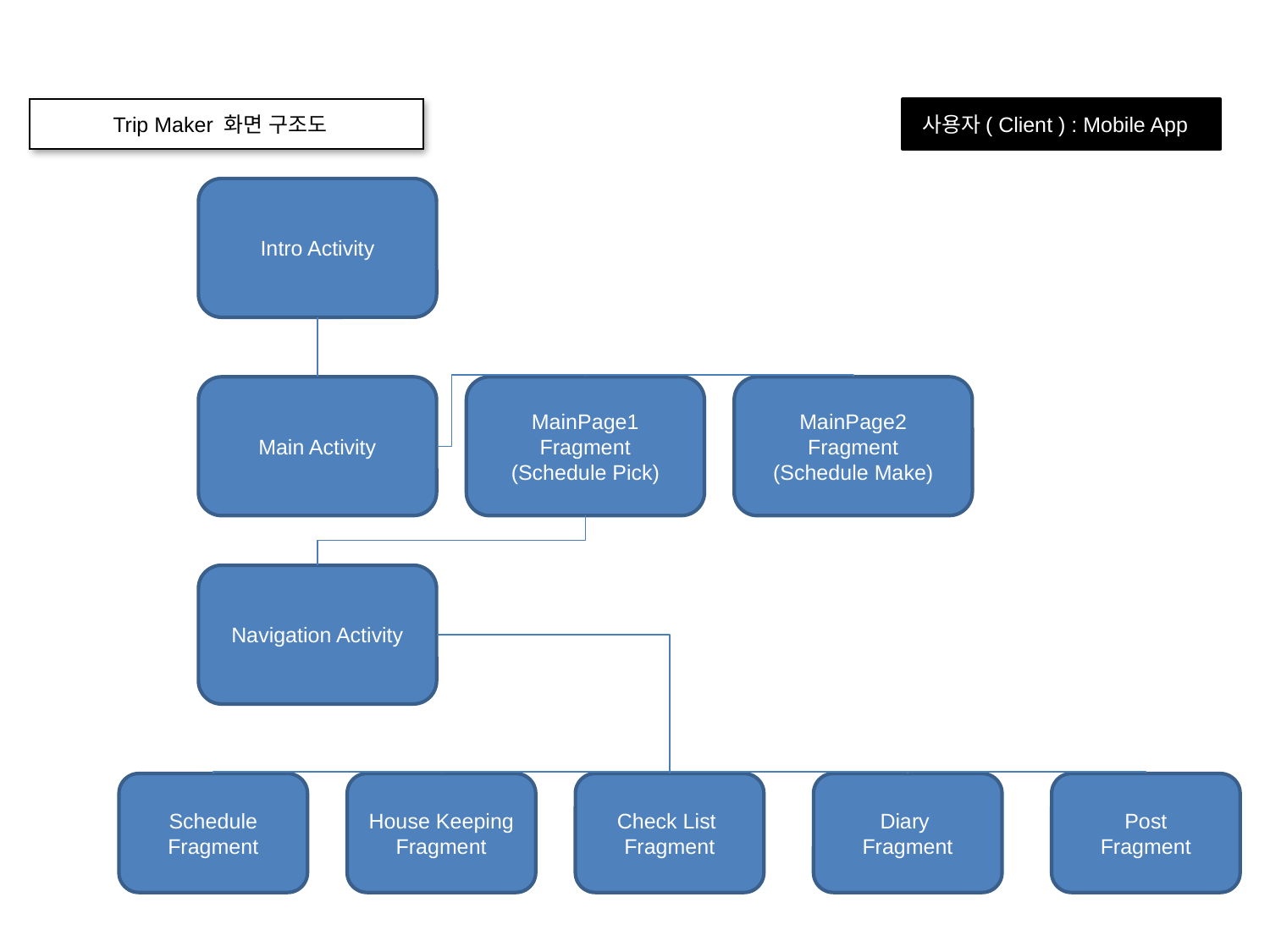

Trip Maker 화면 구조도
사용자( Client ) : Mobile App
Intro Activity
Main Activity
MainPage1 Fragment
(Schedule Pick)
MainPage2 Fragment
(Schedule Make)
Navigation Activity
Schedule
Fragment
House Keeping Fragment
Check List
Fragment
Diary
Fragment
Post
Fragment